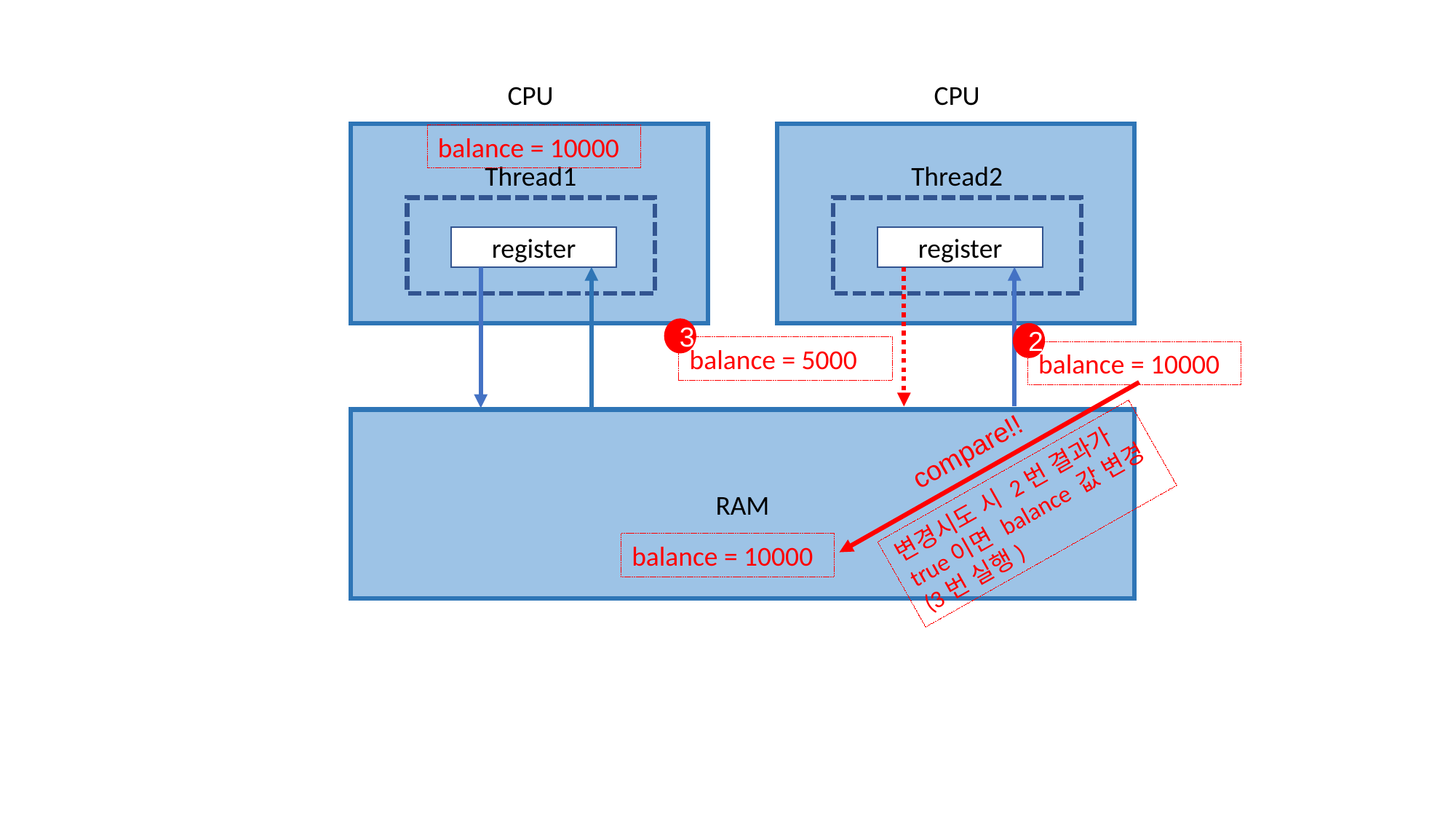

CPU

Thread1

register
CPU

Thread2

register
balance = 10000
3
balance = 5000
2
balance = 10000
RAM
compare!!
변경시도 시 2번 결과가 true이면 balance 값 변경
(3번 실행)
balance = 10000